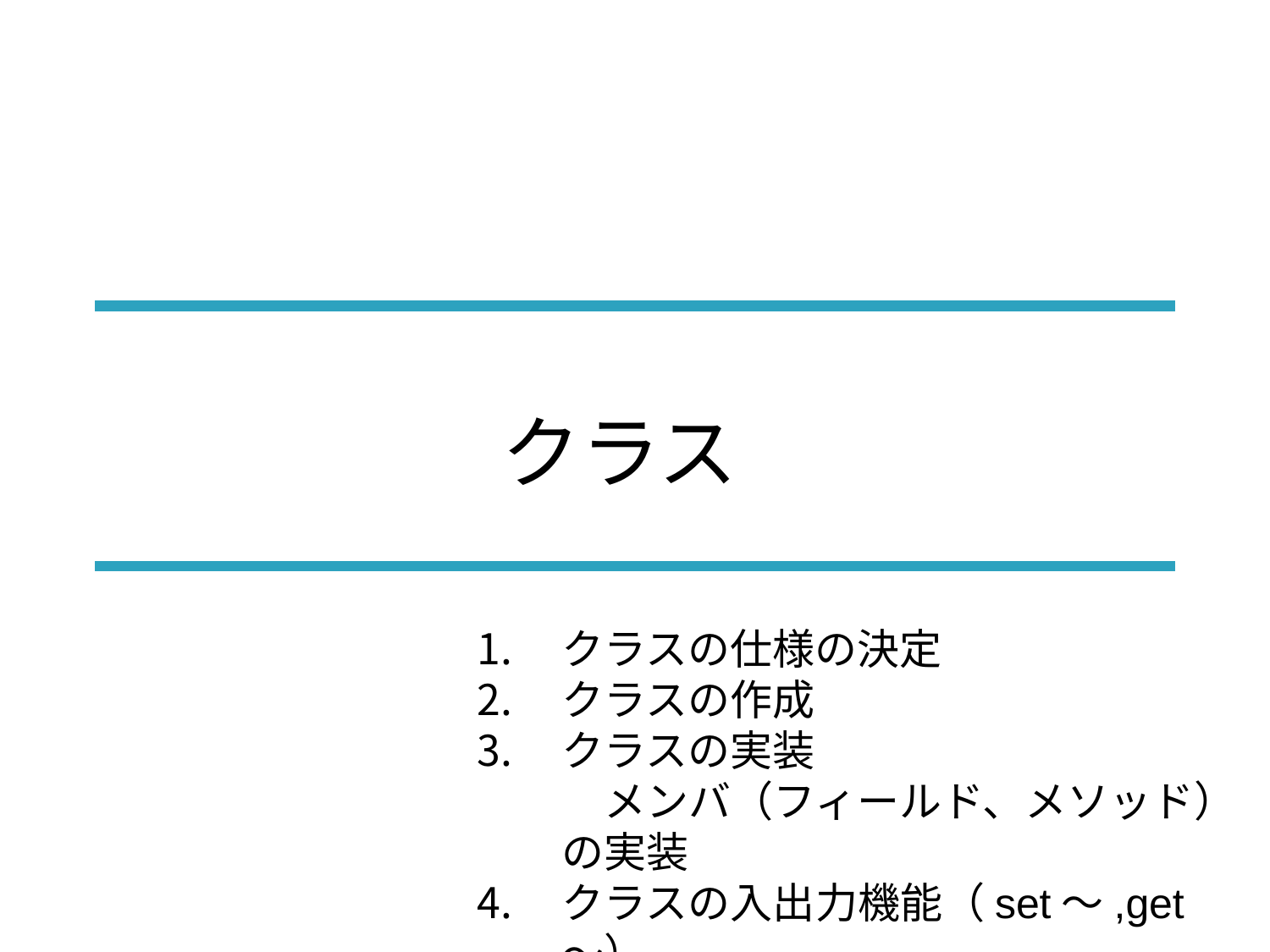

クラス
クラスの仕様の決定
クラスの作成
クラスの実装
　　　メンバ（フィールド、メソッド）の実装
クラスの入出力機能（set～,get～）
クラスの初期化機能（コンストラクタ）